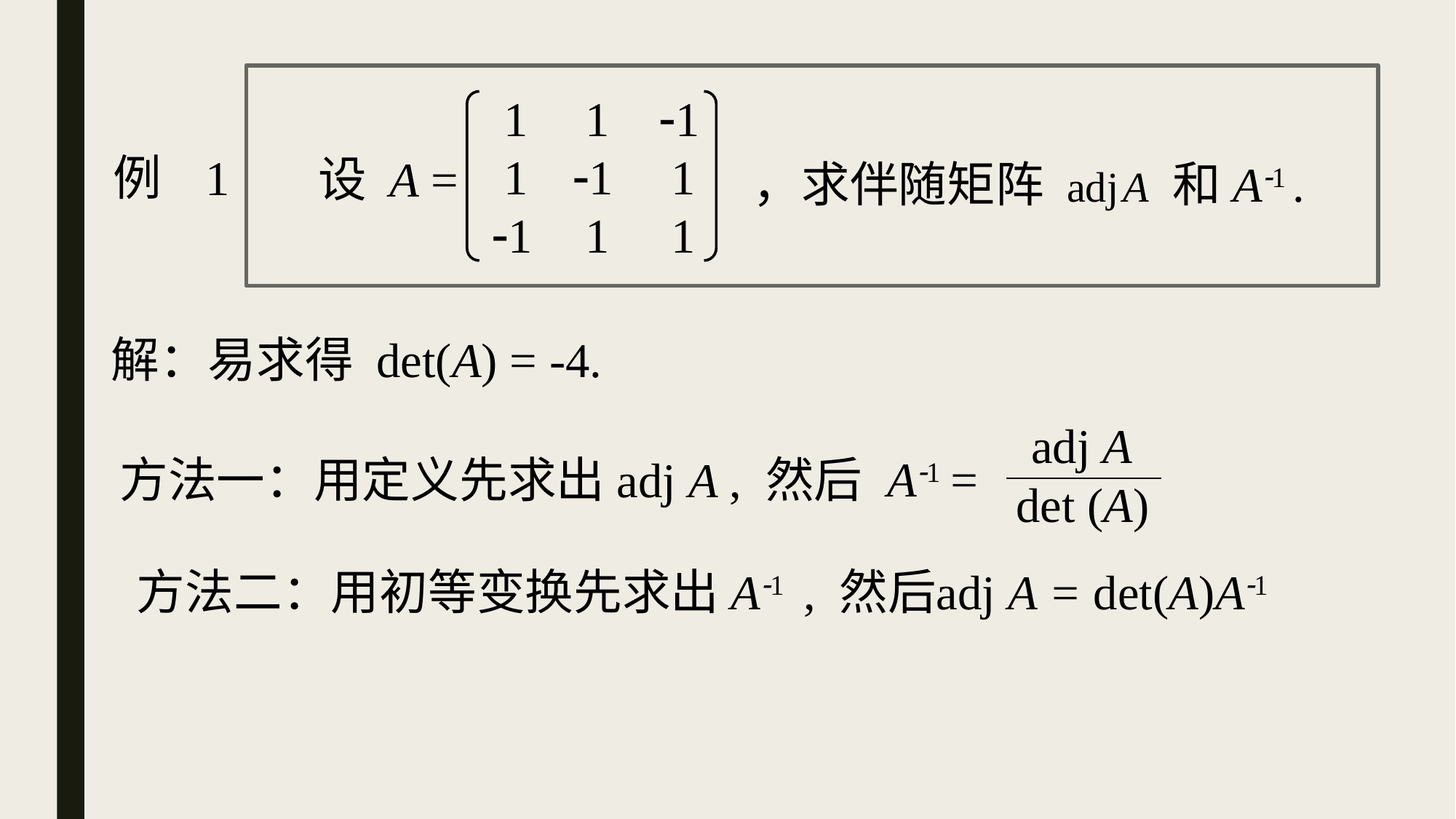

1
 1
−1
  1
 −1
  1
 −1
  1
  1

例   1
设 A =
，求伴随矩阵 adj A 和A−1 .
解：易求得 det(A) = -4.
adj A
 A−1 =
方法一：用定义先求出adj A , 然后
det (A)
方法二：用初等变换先求出A−1  , 然后
adj A = det(A)A−1